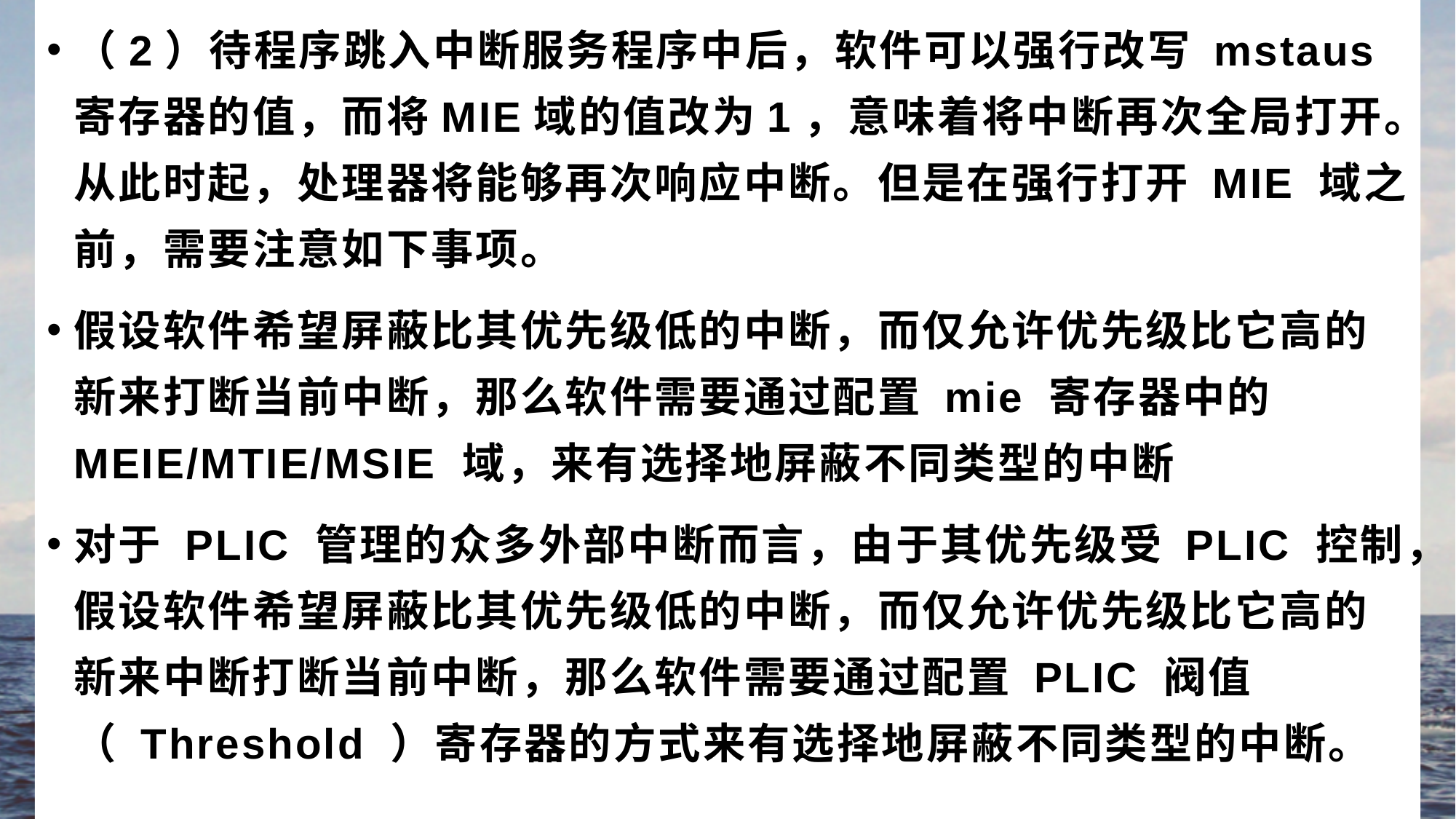

（2）待程序跳入中断服务程序中后，软件可以强行改写 mstaus 寄存器的值，而将MIE域的值改为1，意味着将中断再次全局打开。从此时起，处理器将能够再次响应中断。但是在强行打开 MIE 域之前，需要注意如下事项。
假设软件希望屏蔽比其优先级低的中断，而仅允许优先级比它高的新来打断当前中断，那么软件需要通过配置 mie 寄存器中的 MEIE/MTIE/MSIE 域，来有选择地屏蔽不同类型的中断
对于 PLIC 管理的众多外部中断而言，由于其优先级受 PLIC 控制，假设软件希望屏蔽比其优先级低的中断，而仅允许优先级比它高的新来中断打断当前中断，那么软件需要通过配置 PLIC 阀值（ Threshold ）寄存器的方式来有选择地屏蔽不同类型的中断。